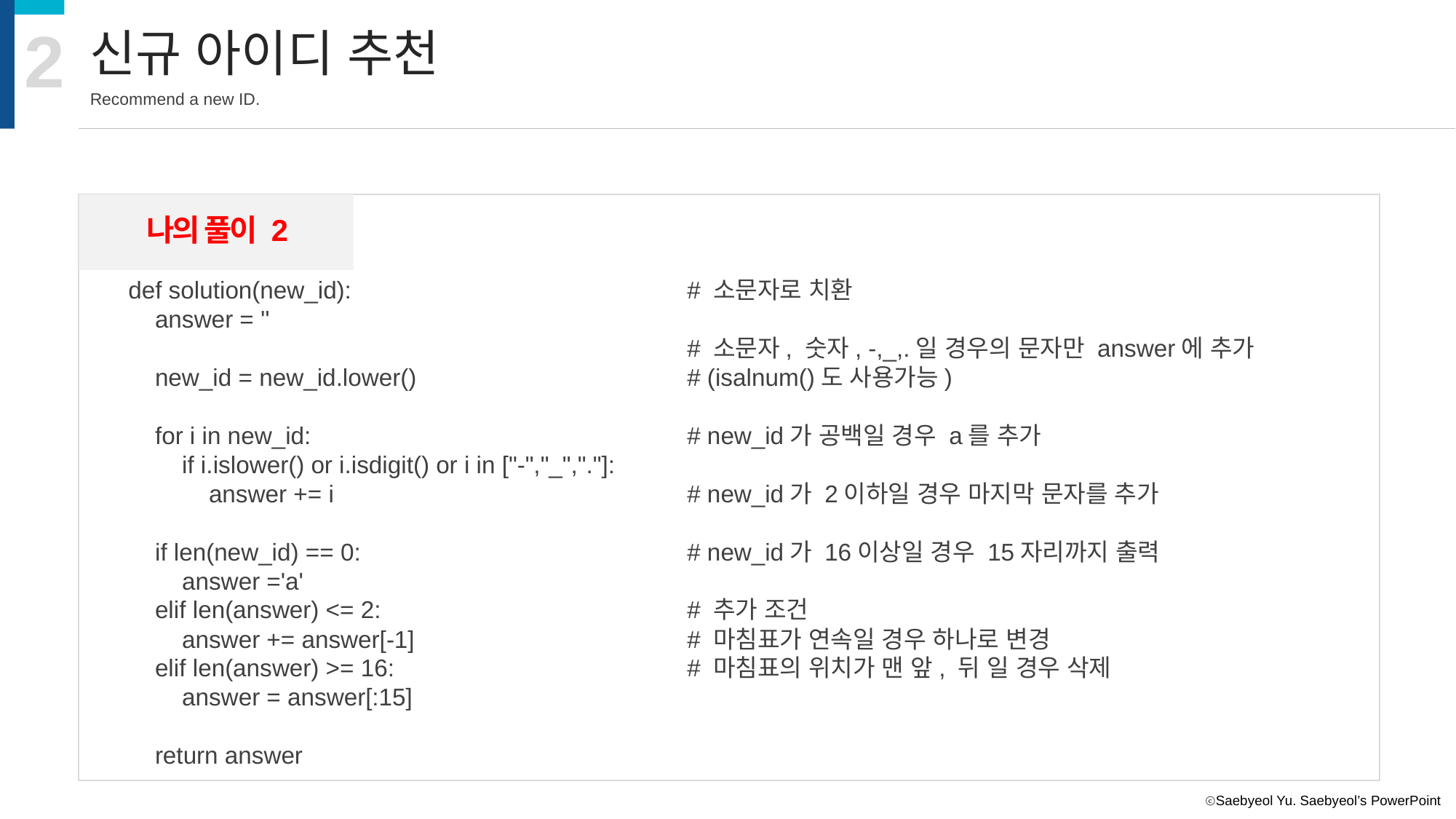

2
신규 아이디 추천
Recommend a new ID.

나의 풀이 2
def solution(new_id):
    answer = ''

    new_id = new_id.lower()

    for i in new_id:
        if i.islower() or i.isdigit() or i in ["-","_","."]:
            answer += i

    if len(new_id) == 0:
        answer ='a'
    elif len(answer) <= 2:
        answer += answer[-1]
    elif len(answer) >= 16:
        answer = answer[:15]

    return answer
# 소문자로 치환

# 소문자, 숫자, -,_,.일 경우의 문자만 answer에 추가
# (isalnum()도 사용가능)

# new_id가 공백일 경우 a를 추가

# new_id가 2이하일 경우 마지막 문자를 추가

# new_id가 16이상일 경우 15자리까지 출력

# 추가 조건
# 마침표가 연속일 경우 하나로 변경
# 마침표의 위치가 맨 앞, 뒤 일 경우 삭제